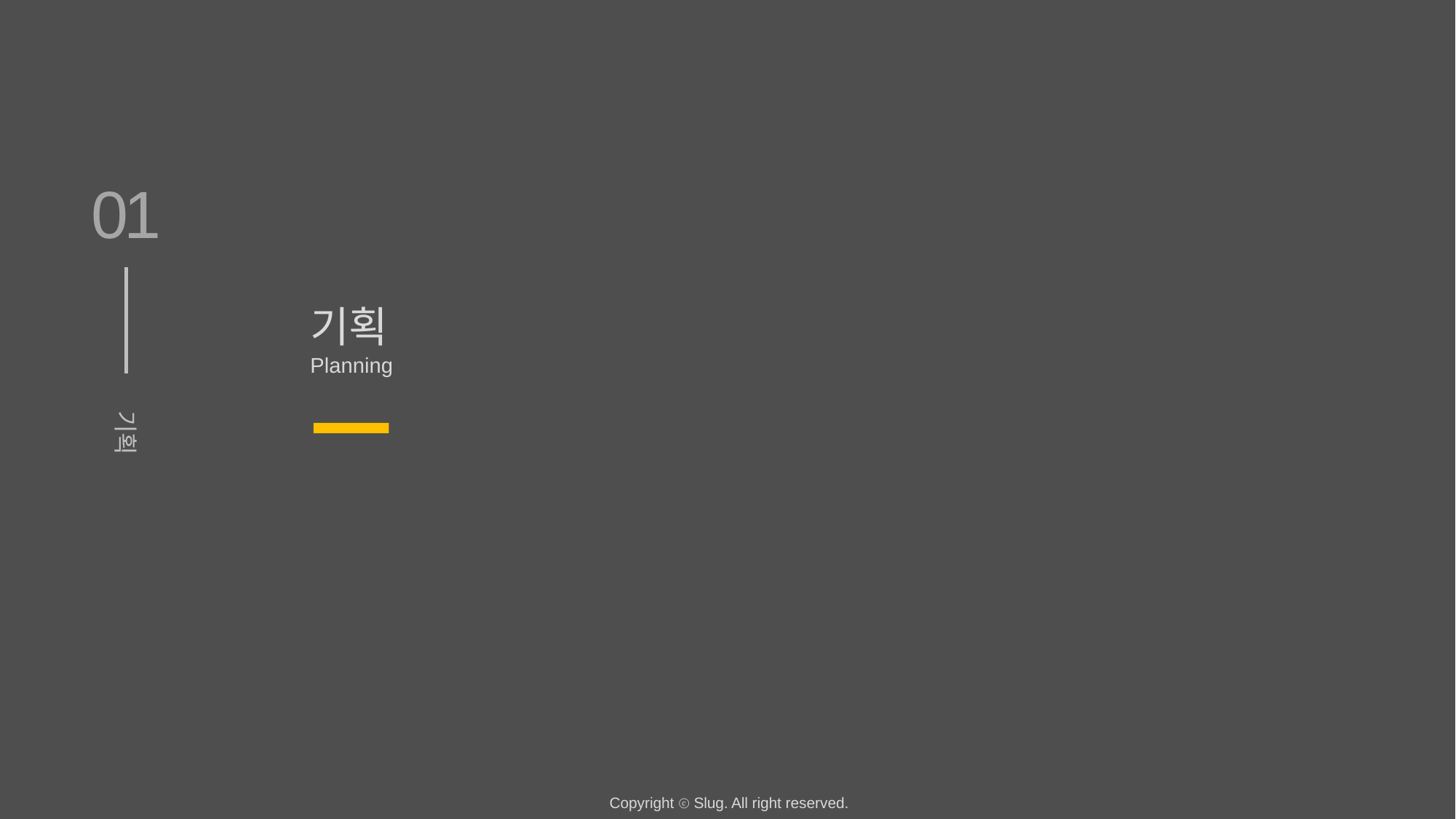

01
기획
Planning

기획
Copyright ⓒ Slug. All right reserved.